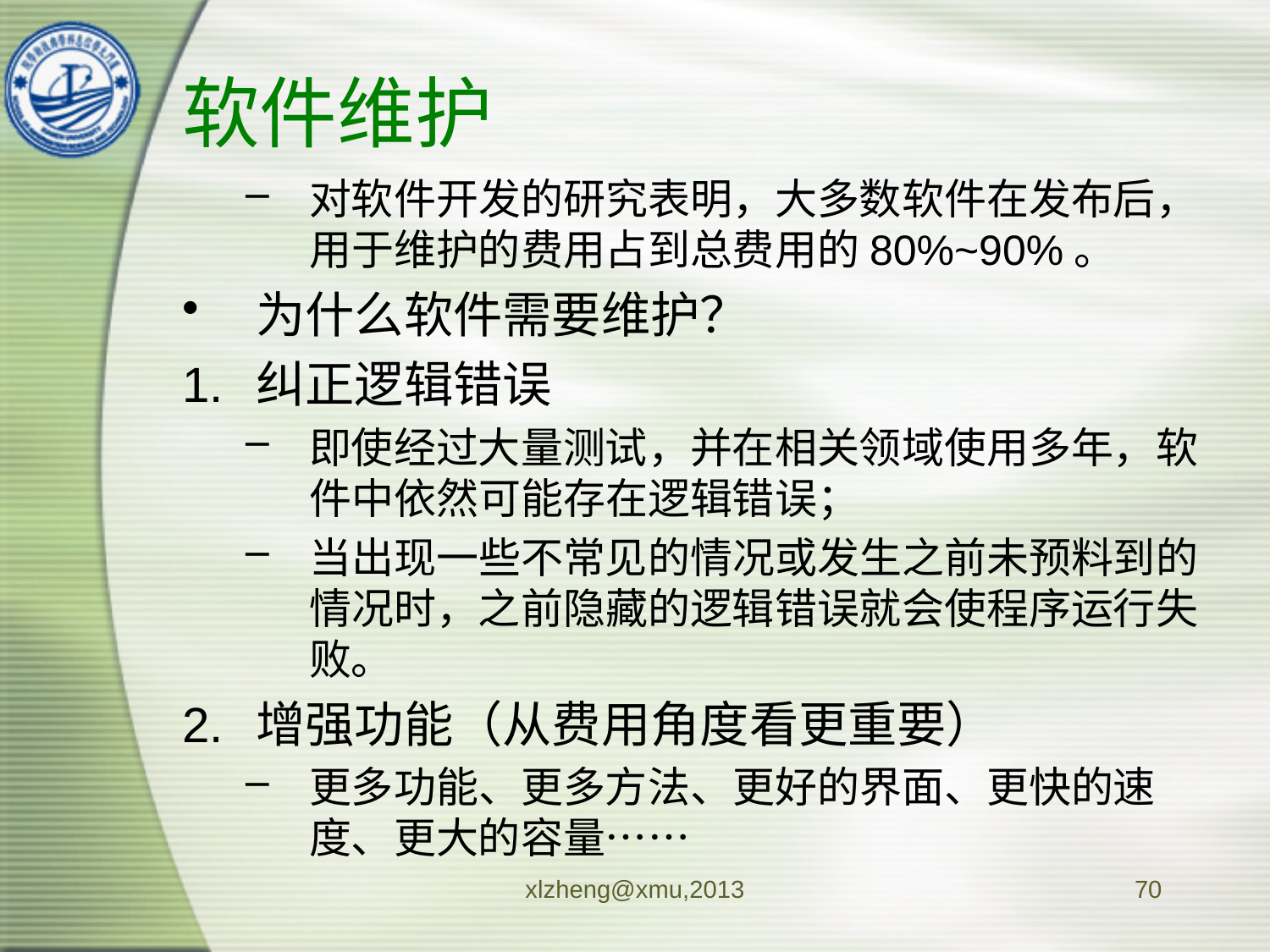

# 软件维护
对软件开发的研究表明，大多数软件在发布后，用于维护的费用占到总费用的80%~90%。
为什么软件需要维护？
纠正逻辑错误
即使经过大量测试，并在相关领域使用多年，软件中依然可能存在逻辑错误；
当出现一些不常见的情况或发生之前未预料到的情况时，之前隐藏的逻辑错误就会使程序运行失败。
增强功能（从费用角度看更重要）
更多功能、更多方法、更好的界面、更快的速度、更大的容量……
xlzheng@xmu,2013
70